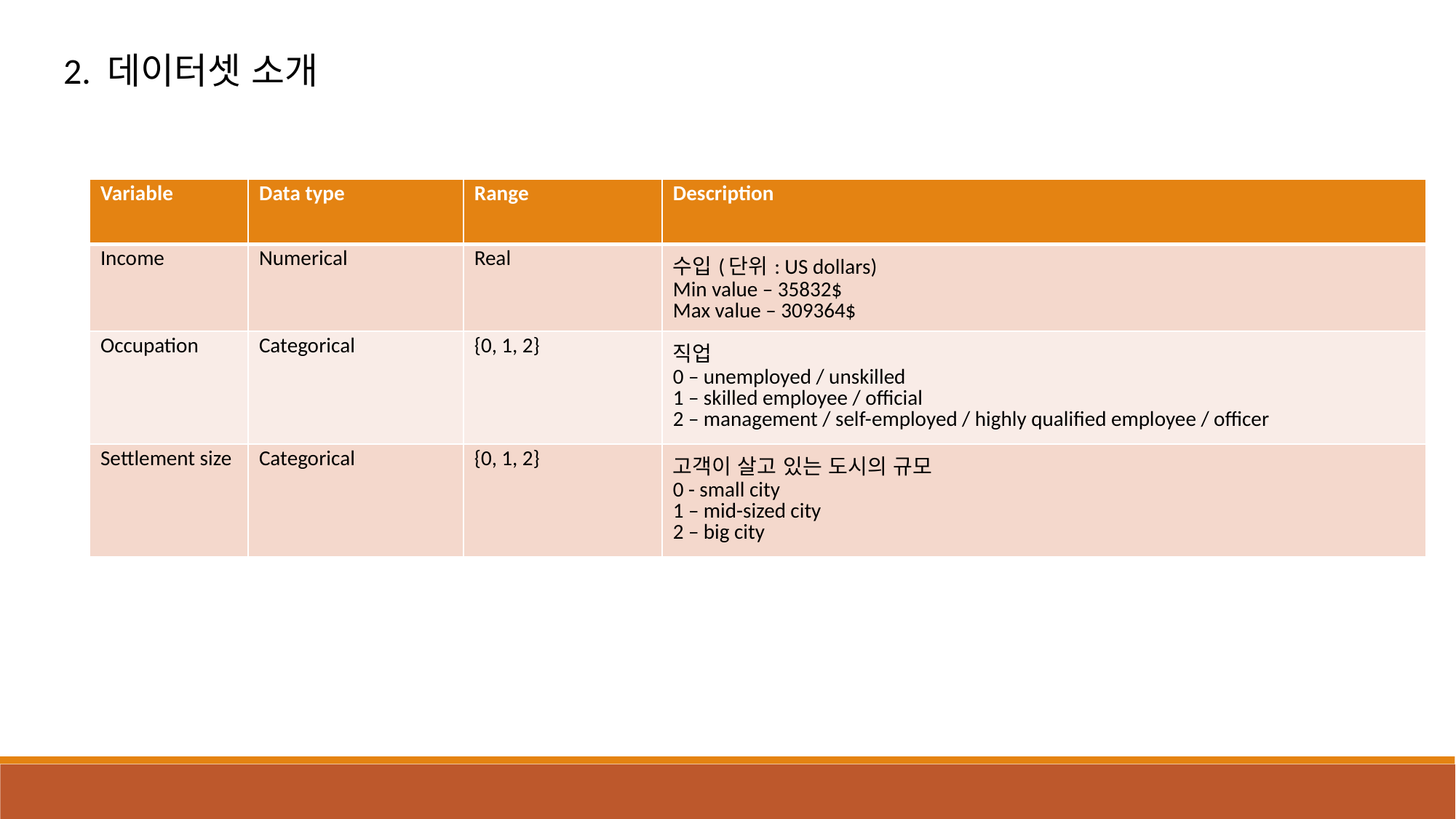

2. 데이터셋 소개
| Variable | Data type | Range | Description |
| --- | --- | --- | --- |
| Income | Numerical | Real | 수입(단위: US dollars) Min value – 35832$ Max value – 309364$ |
| Occupation | Categorical | {0, 1, 2} | 직업 0 – unemployed / unskilled 1 – skilled employee / official 2 – management / self-employed / highly qualified employee / officer |
| Settlement size | Categorical | {0, 1, 2} | 고객이 살고 있는 도시의 규모 0 - small city 1 – mid-sized city 2 – big city |